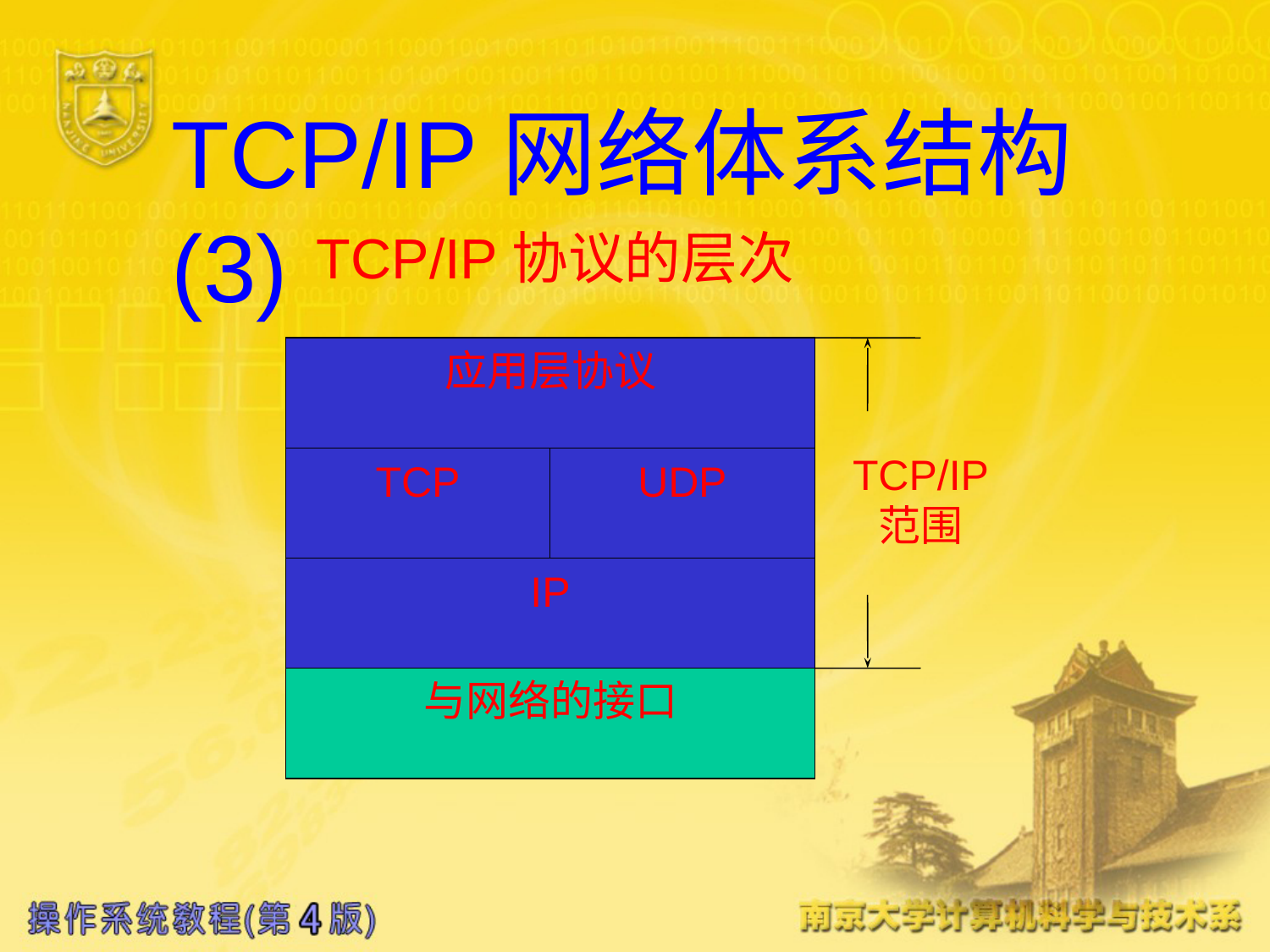

#
TCP/IP网络体系结构(3)

TCP/IP协议的层次
应用层协议

TCP
UDP
TCP/IP
范围
IP

与网络的接口